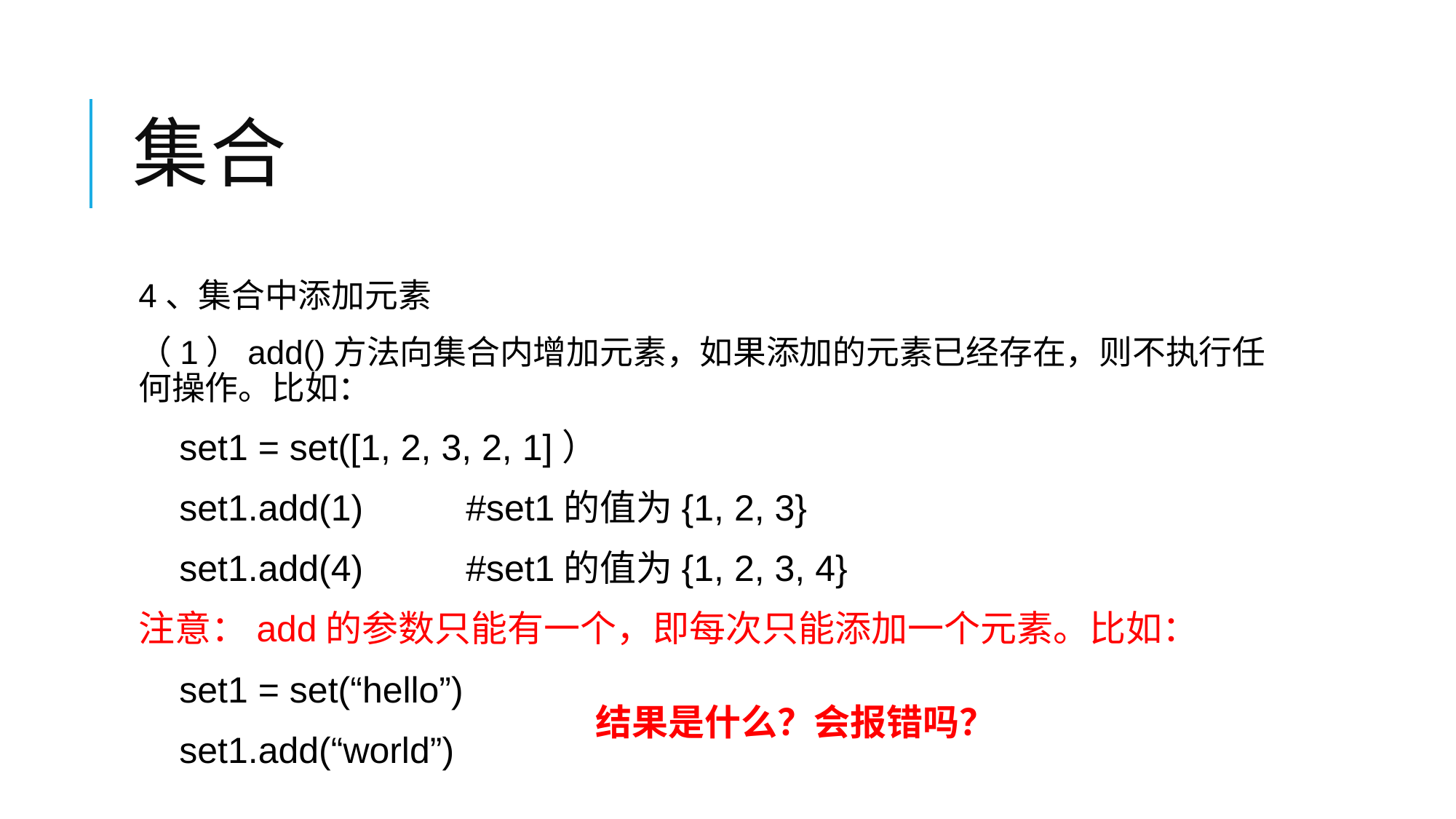

# 集合
4、集合中添加元素
（1）add()方法向集合内增加元素，如果添加的元素已经存在，则不执行任何操作。比如：
    set1 = set([1, 2, 3, 2, 1]）
    set1.add(1)	#set1的值为{1, 2, 3}
    set1.add(4)	#set1的值为{1, 2, 3, 4}
注意：add的参数只能有一个，即每次只能添加一个元素。比如：
    set1 = set(“hello”)
    set1.add(“world”)
结果是什么？会报错吗？